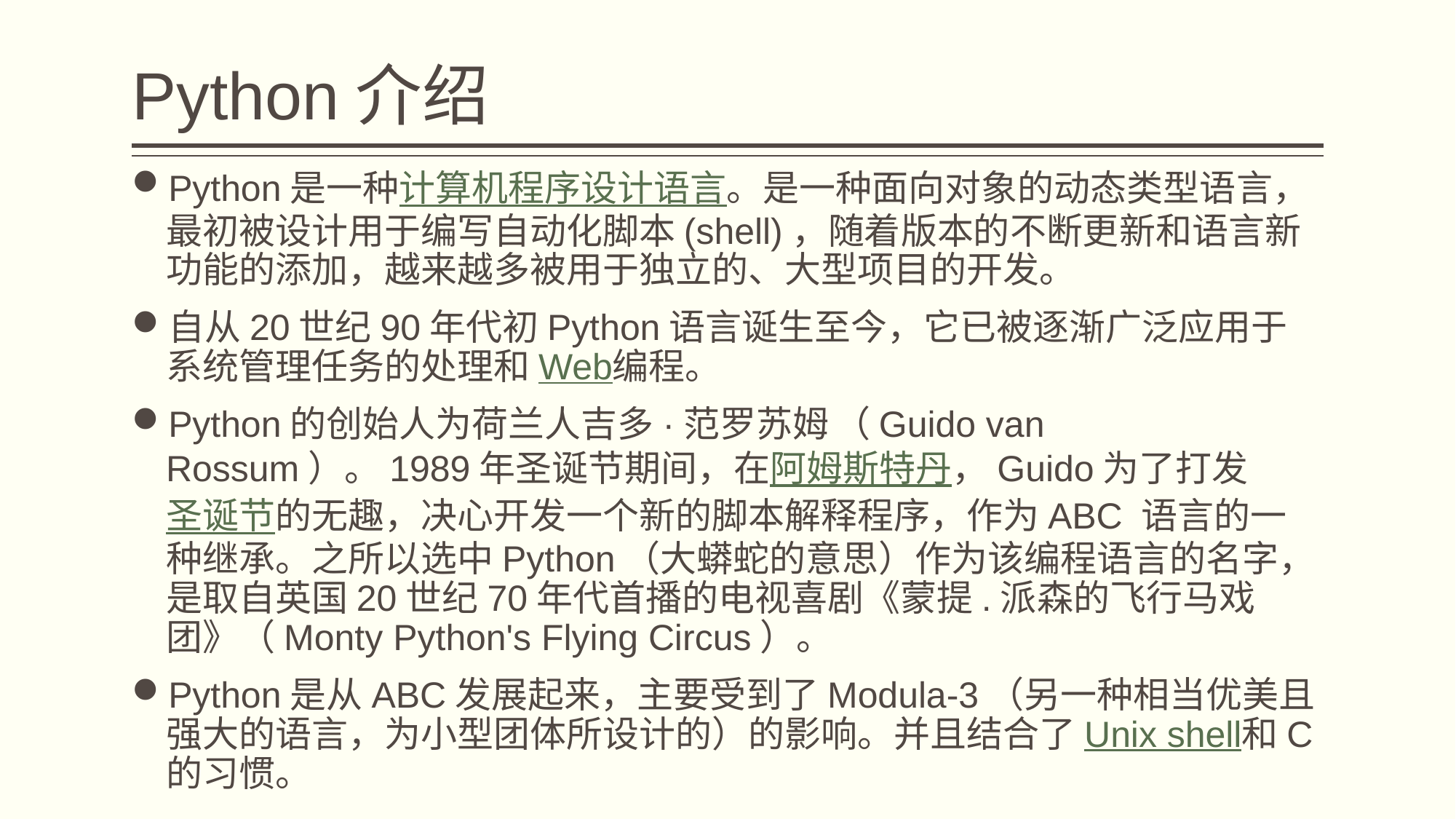

# Python介绍
Python是一种计算机程序设计语言。是一种面向对象的动态类型语言，最初被设计用于编写自动化脚本(shell)，随着版本的不断更新和语言新功能的添加，越来越多被用于独立的、大型项目的开发。
自从20世纪90年代初Python语言诞生至今，它已被逐渐广泛应用于系统管理任务的处理和Web编程。
Python的创始人为荷兰人吉多·范罗苏姆 （Guido van Rossum）。1989年圣诞节期间，在阿姆斯特丹，Guido为了打发圣诞节的无趣，决心开发一个新的脚本解释程序，作为ABC 语言的一种继承。之所以选中Python（大蟒蛇的意思）作为该编程语言的名字，是取自英国20世纪70年代首播的电视喜剧《蒙提.派森的飞行马戏团》（Monty Python's Flying Circus）。
Python是从ABC发展起来，主要受到了Modula-3（另一种相当优美且强大的语言，为小型团体所设计的）的影响。并且结合了Unix shell和C的习惯。